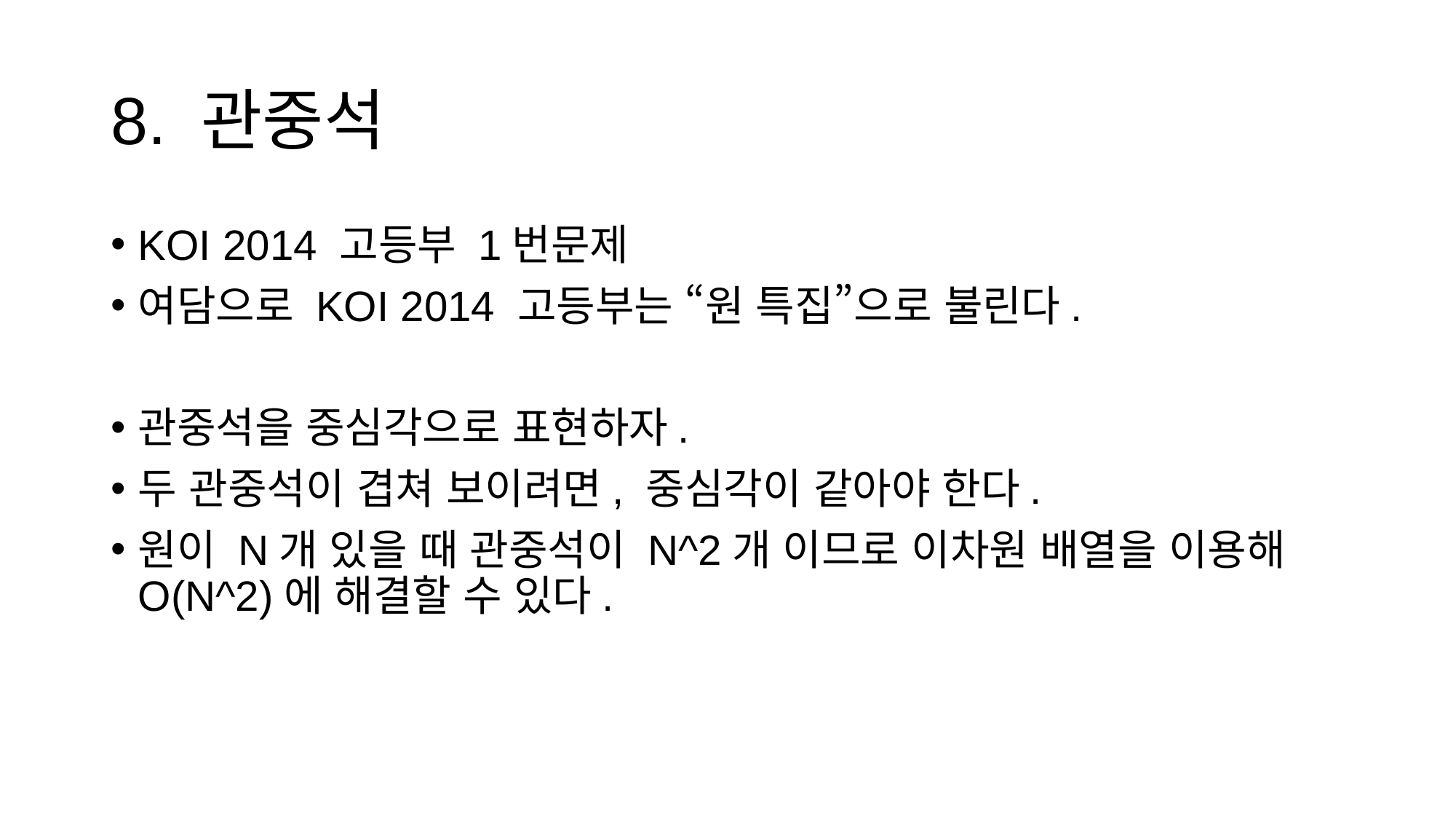

# 8. 관중석
KOI 2014 고등부 1번문제
여담으로 KOI 2014 고등부는 “원 특집”으로 불린다.

관중석을 중심각으로 표현하자.
두 관중석이 겹쳐 보이려면, 중심각이 같아야 한다.
원이 N개 있을 때 관중석이 N^2개 이므로 이차원 배열을 이용해 O(N^2)에 해결할 수 있다.